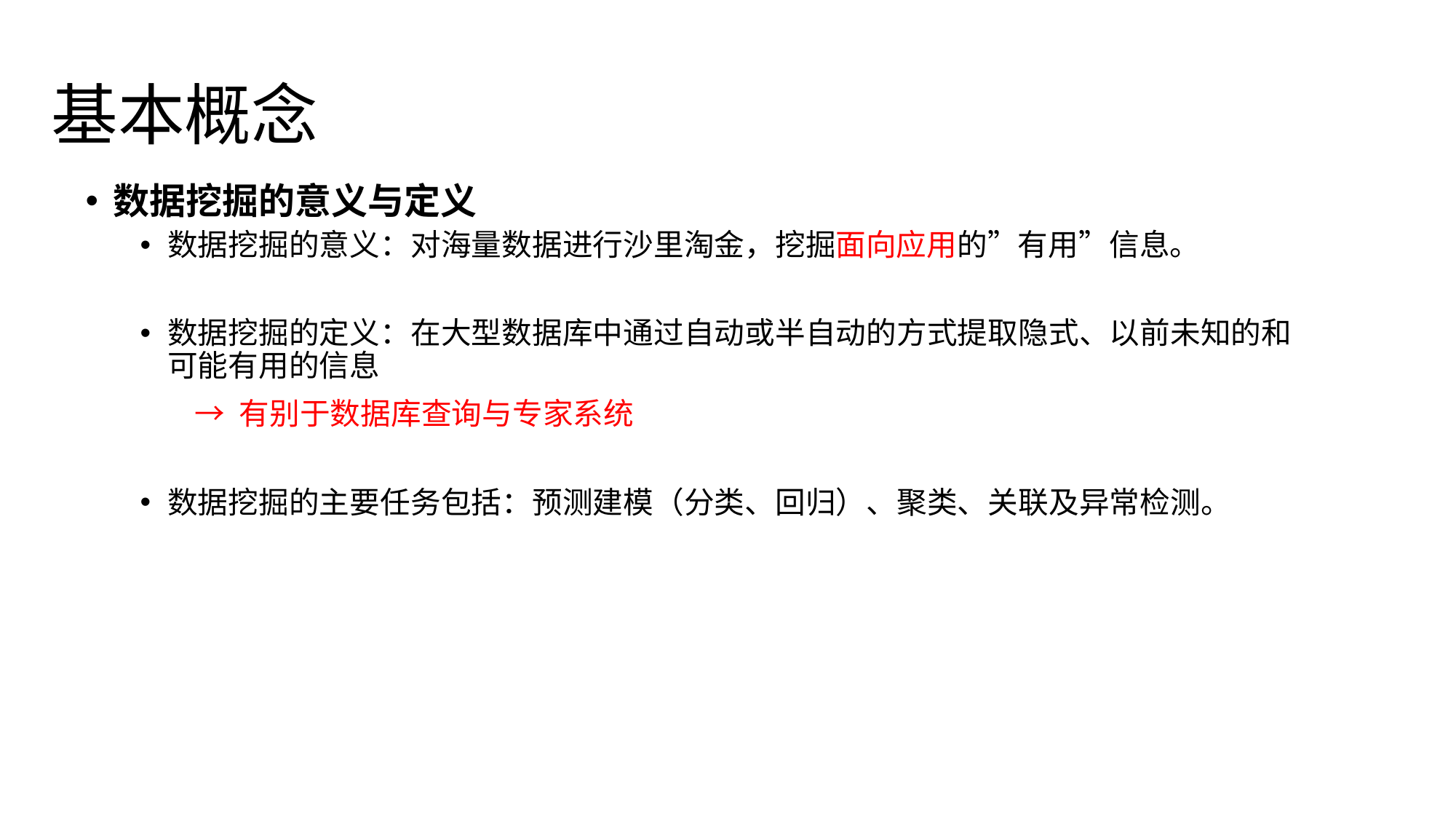

# 基本概念
数据挖掘的意义与定义
数据挖掘的意义：对海量数据进行沙里淘金，挖掘面向应用的”有用”信息。

数据挖掘的定义：在大型数据库中通过自动或半自动的方式提取隐式、以前未知的和可能有用的信息
	→ 有别于数据库查询与专家系统

数据挖掘的主要任务包括：预测建模（分类、回归）、聚类、关联及异常检测。